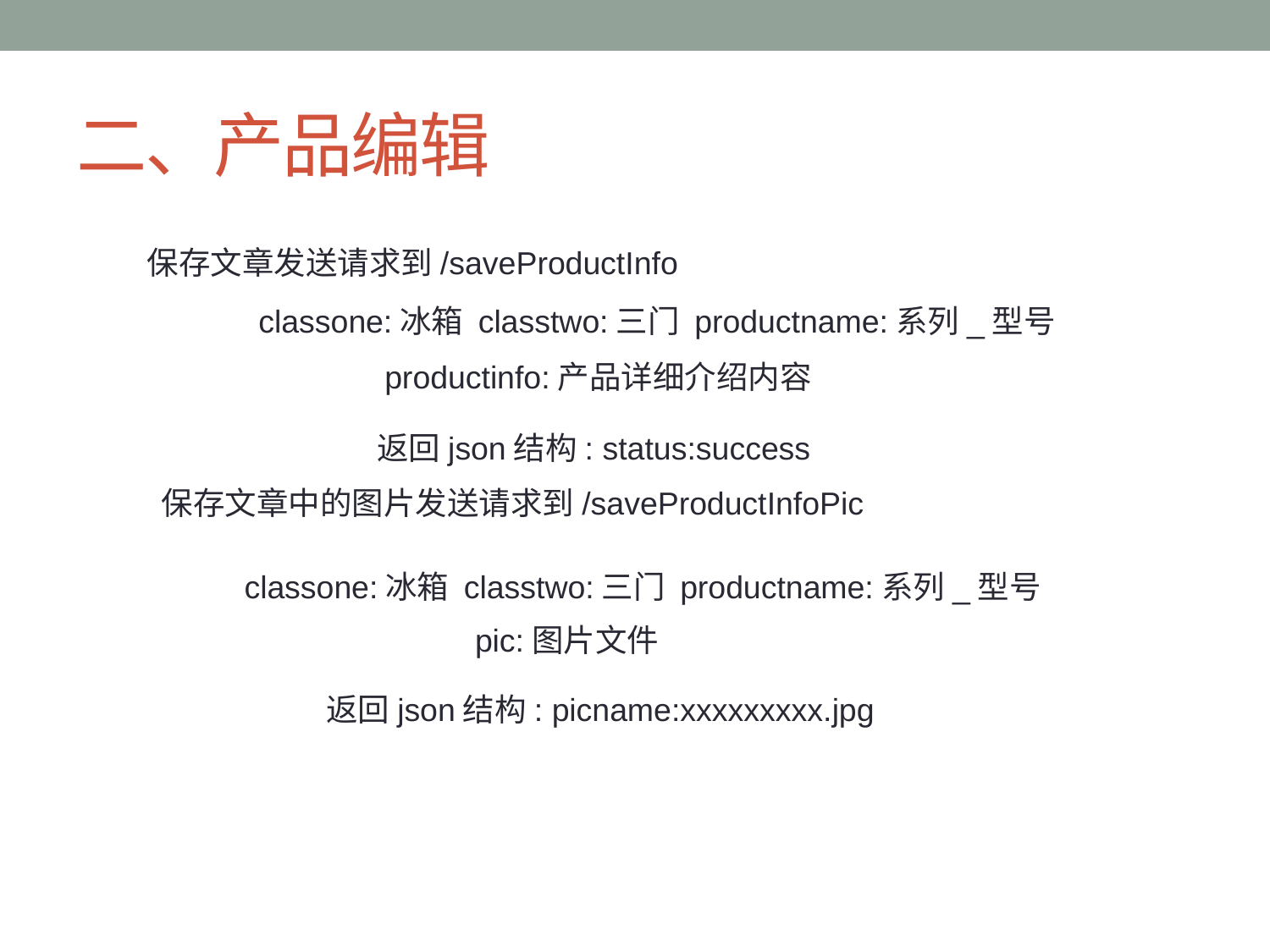

# 二、产品编辑
保存文章发送请求到/saveProductInfo
classone:冰箱 classtwo:三门 productname:系列_型号
productinfo:产品详细介绍内容
返回json结构: status:success
保存文章中的图片发送请求到/saveProductInfoPic
classone:冰箱 classtwo:三门 productname:系列_型号
pic:图片文件
返回json结构: picname:xxxxxxxxx.jpg